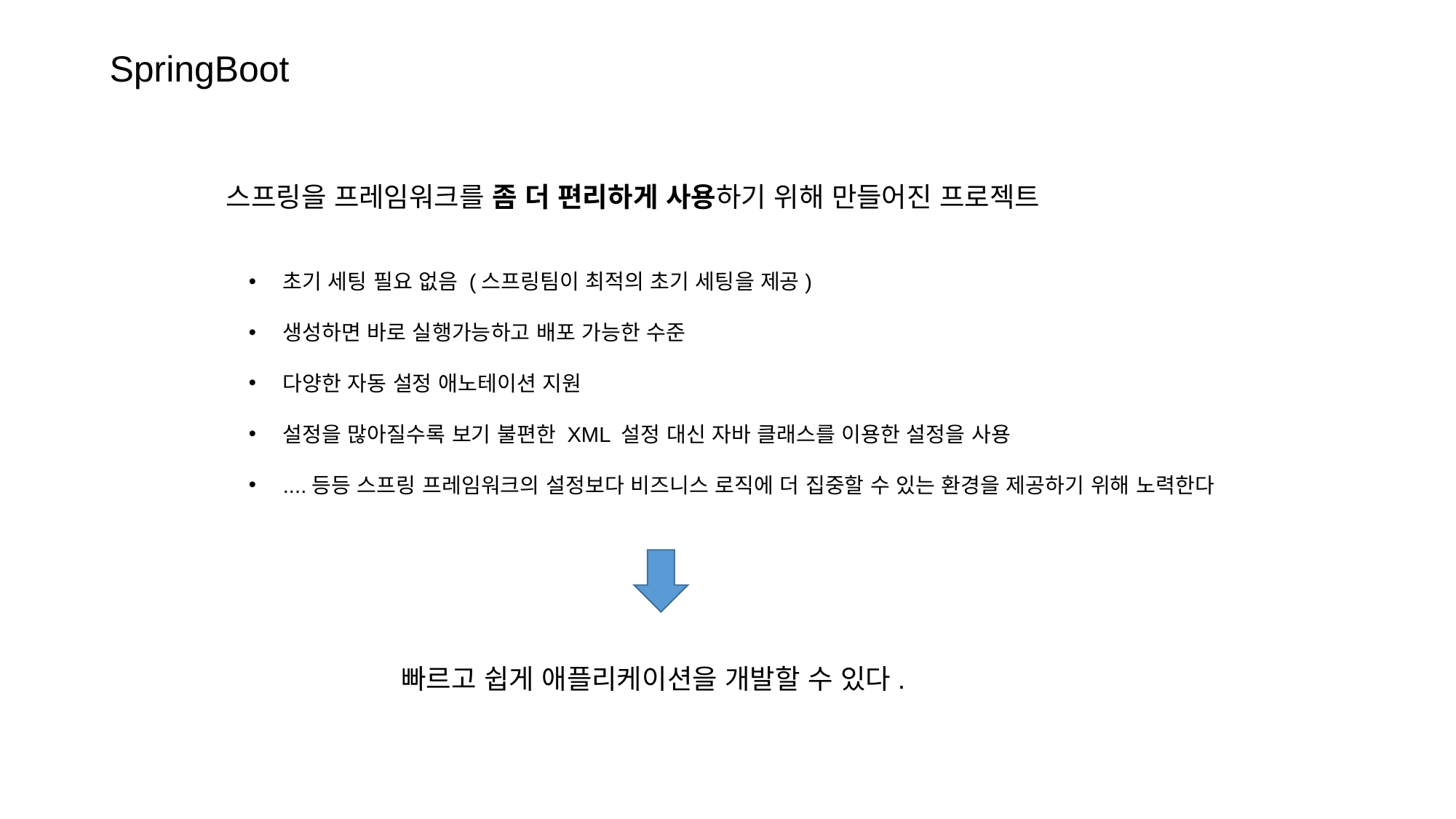

SpringBoot
스프링을 프레임워크를 좀 더 편리하게 사용하기 위해 만들어진 프로젝트
초기 세팅 필요 없음 (스프링팀이 최적의 초기 세팅을 제공)

생성하면 바로 실행가능하고 배포 가능한 수준

다양한 자동 설정 애노테이션 지원

설정을 많아질수록 보기 불편한 XML 설정 대신 자바 클래스를 이용한 설정을 사용

....등등 스프링 프레임워크의 설정보다 비즈니스 로직에 더 집중할 수 있는 환경을 제공하기 위해 노력한다

빠르고 쉽게 애플리케이션을 개발할 수 있다.